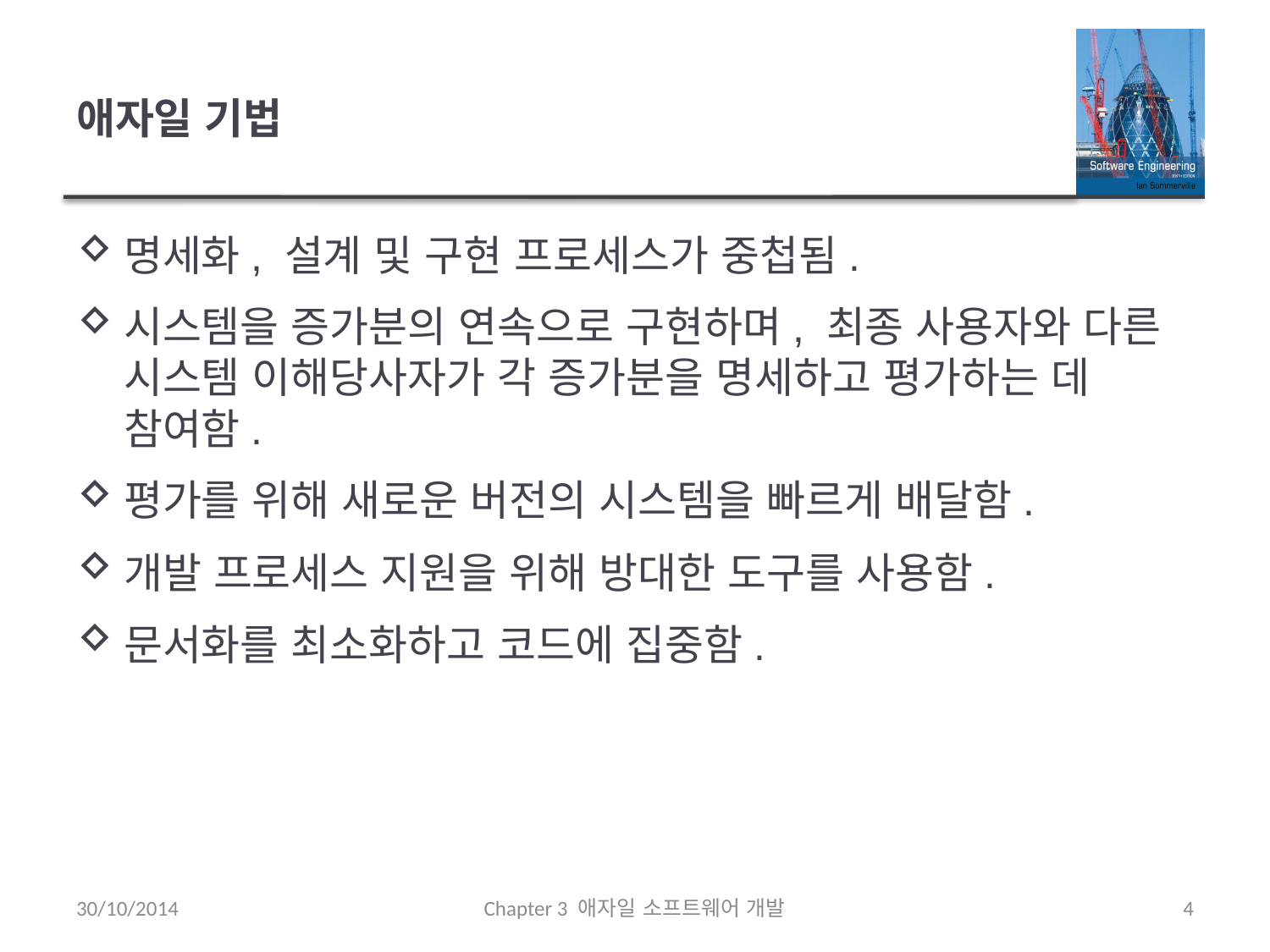

# 애자일 기법
명세화, 설계 및 구현 프로세스가 중첩됨.
시스템을 증가분의 연속으로 구현하며, 최종 사용자와 다른 시스템 이해당사자가 각 증가분을 명세하고 평가하는 데 참여함.
평가를 위해 새로운 버전의 시스템을 빠르게 배달함.
개발 프로세스 지원을 위해 방대한 도구를 사용함.
문서화를 최소화하고 코드에 집중함.

30/10/2014
Chapter 3 애자일 소프트웨어 개발
4